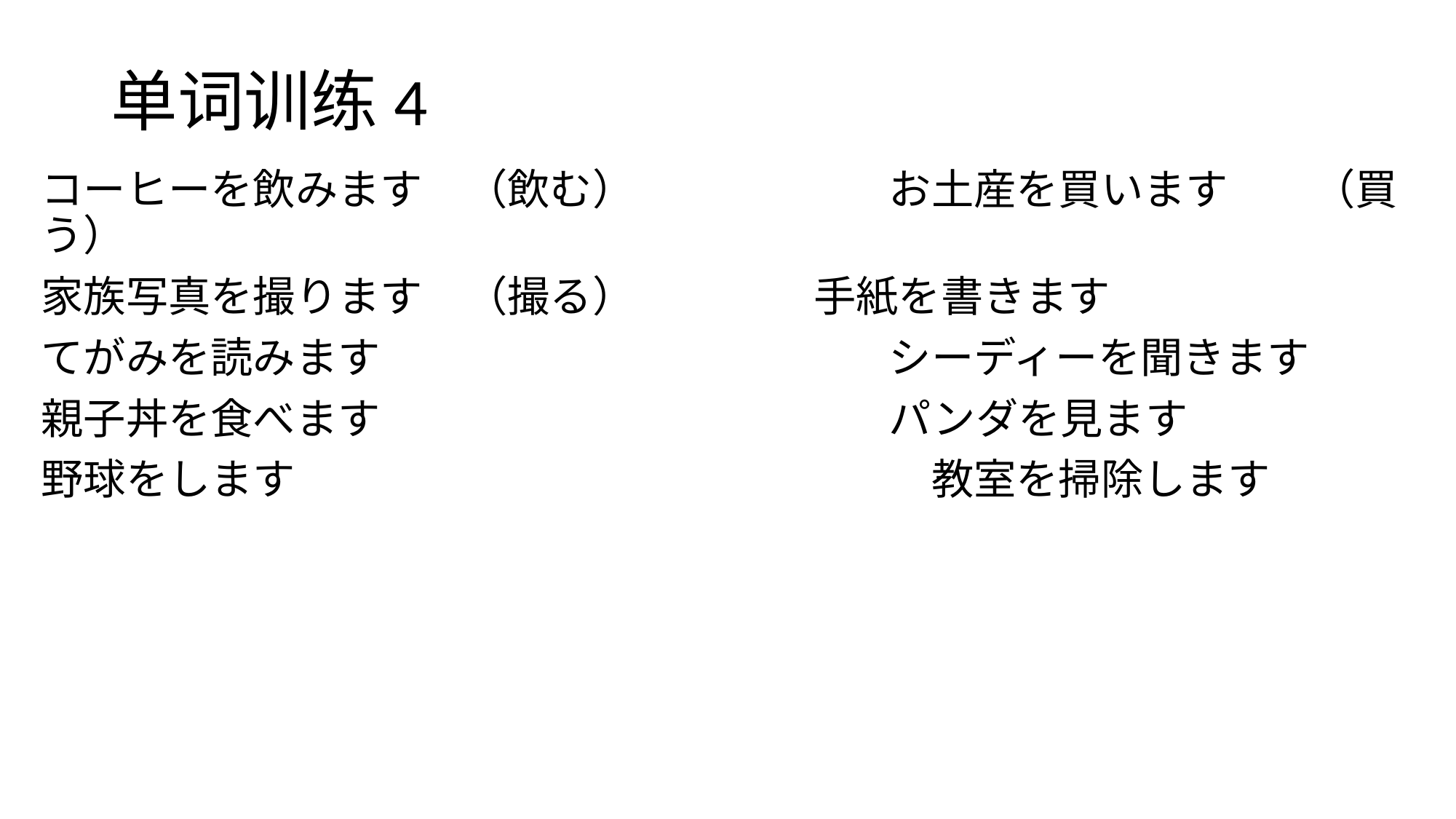

# 单词训练4
コーヒーを飲みます　（飲む）　　　　　　お土産を買います　　（買う）
家族写真を撮ります　（撮る）　　          手紙を書きます
てがみを読みます　　　　　　　　　　　　シーディーを聞きます
親子丼を食べます　　　　　　　　　　　　パンダを見ます
野球をします　　　　　　　　　　　　　　　教室を掃除します